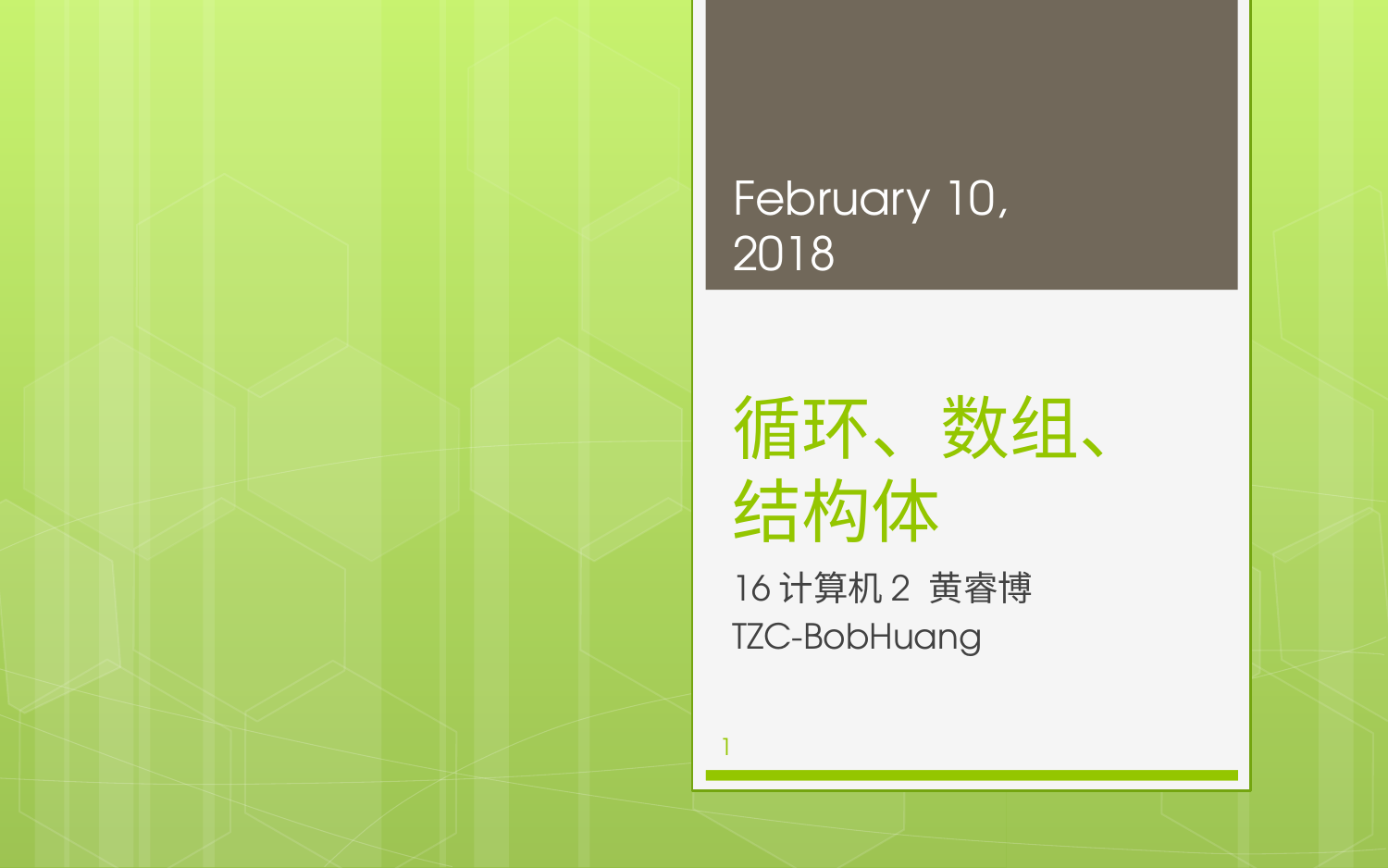

February 10, 2018
# 循环、数组、结构体
16计算机2 黄睿博
TZC-BobHuang

1